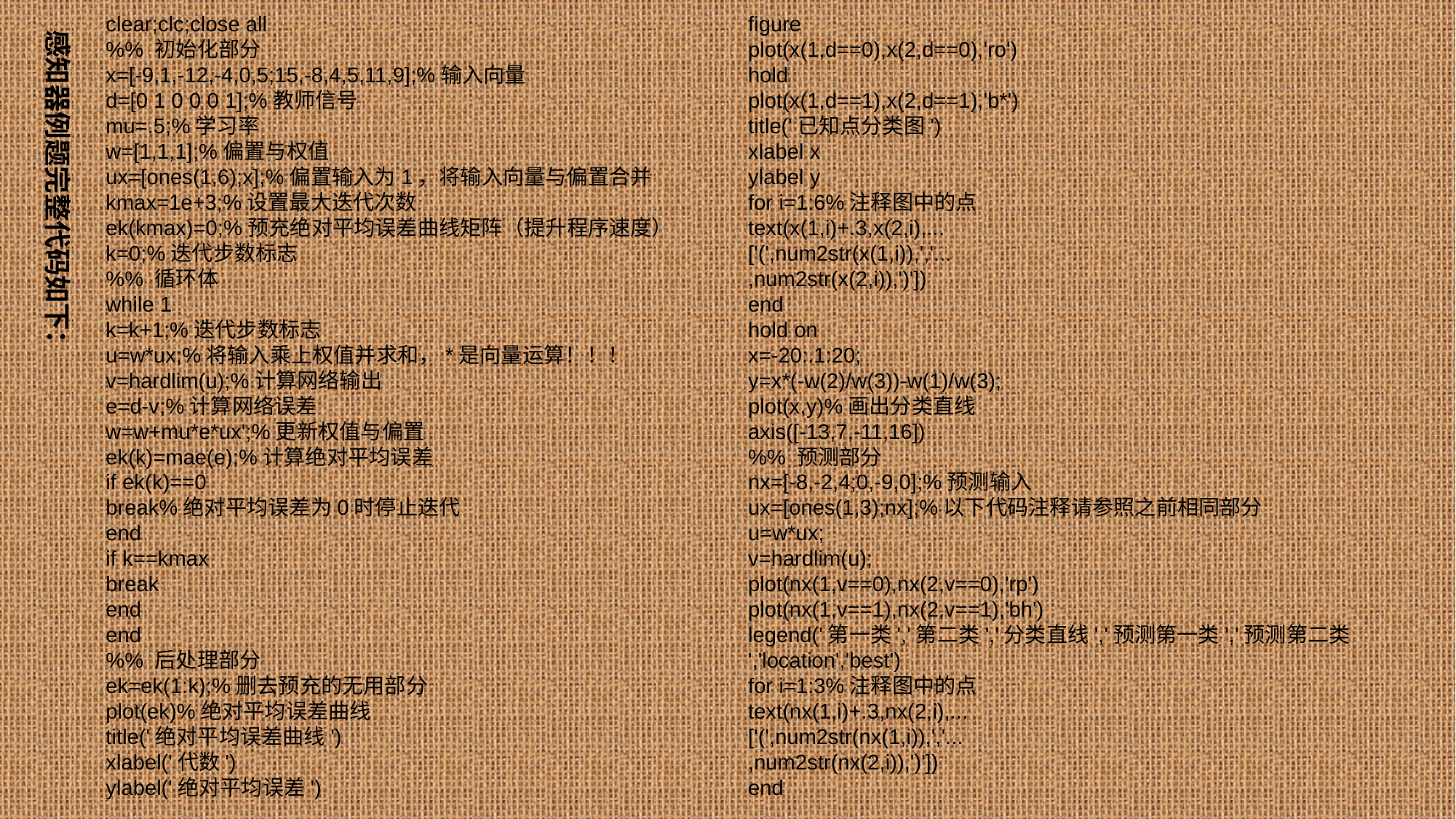

clear;clc;close all
%% 初始化部分
x=[-9,1,-12,-4,0,5;15,-8,4,5,11,9];%输入向量
d=[0 1 0 0 0 1];%教师信号
mu=.5;%学习率
w=[1,1,1];%偏置与权值
ux=[ones(1,6);x];%偏置输入为1，将输入向量与偏置合并
kmax=1e+3;%设置最大迭代次数
ek(kmax)=0;%预充绝对平均误差曲线矩阵（提升程序速度）
k=0;%迭代步数标志
%% 循环体
while 1
k=k+1;%迭代步数标志
u=w*ux;%将输入乘上权值并求和，*是向量运算！！！
v=hardlim(u);%计算网络输出
e=d-v;%计算网络误差
w=w+mu*e*ux';%更新权值与偏置
ek(k)=mae(e);%计算绝对平均误差
if ek(k)==0
break%绝对平均误差为0时停止迭代
end
if k==kmax
break
end
end
%% 后处理部分
ek=ek(1:k);%删去预充的无用部分
plot(ek)%绝对平均误差曲线
title('绝对平均误差曲线')
xlabel('代数')
ylabel('绝对平均误差')
figure
plot(x(1,d==0),x(2,d==0),'ro')
hold
plot(x(1,d==1),x(2,d==1),'b*')
title('已知点分类图')
xlabel x
ylabel y
for i=1:6%注释图中的点
text(x(1,i)+.3,x(2,i),...
['(',num2str(x(1,i)),','...
,num2str(x(2,i)),')'])
end
hold on
x=-20:.1:20;
y=x*(-w(2)/w(3))-w(1)/w(3);
plot(x,y)%画出分类直线
axis([-13,7,-11,16])
%% 预测部分
nx=[-8,-2,4;0,-9,0];%预测输入
ux=[ones(1,3);nx];%以下代码注释请参照之前相同部分
u=w*ux;
v=hardlim(u);
plot(nx(1,v==0),nx(2,v==0),'rp')
plot(nx(1,v==1),nx(2,v==1),'bh')
legend('第一类','第二类','分类直线','预测第一类','预测第二类
','location','best')
for i=1:3%注释图中的点
text(nx(1,i)+.3,nx(2,i),...
['(',num2str(nx(1,i)),','...
,num2str(nx(2,i)),')'])
end
感知器例题完整代码如下：